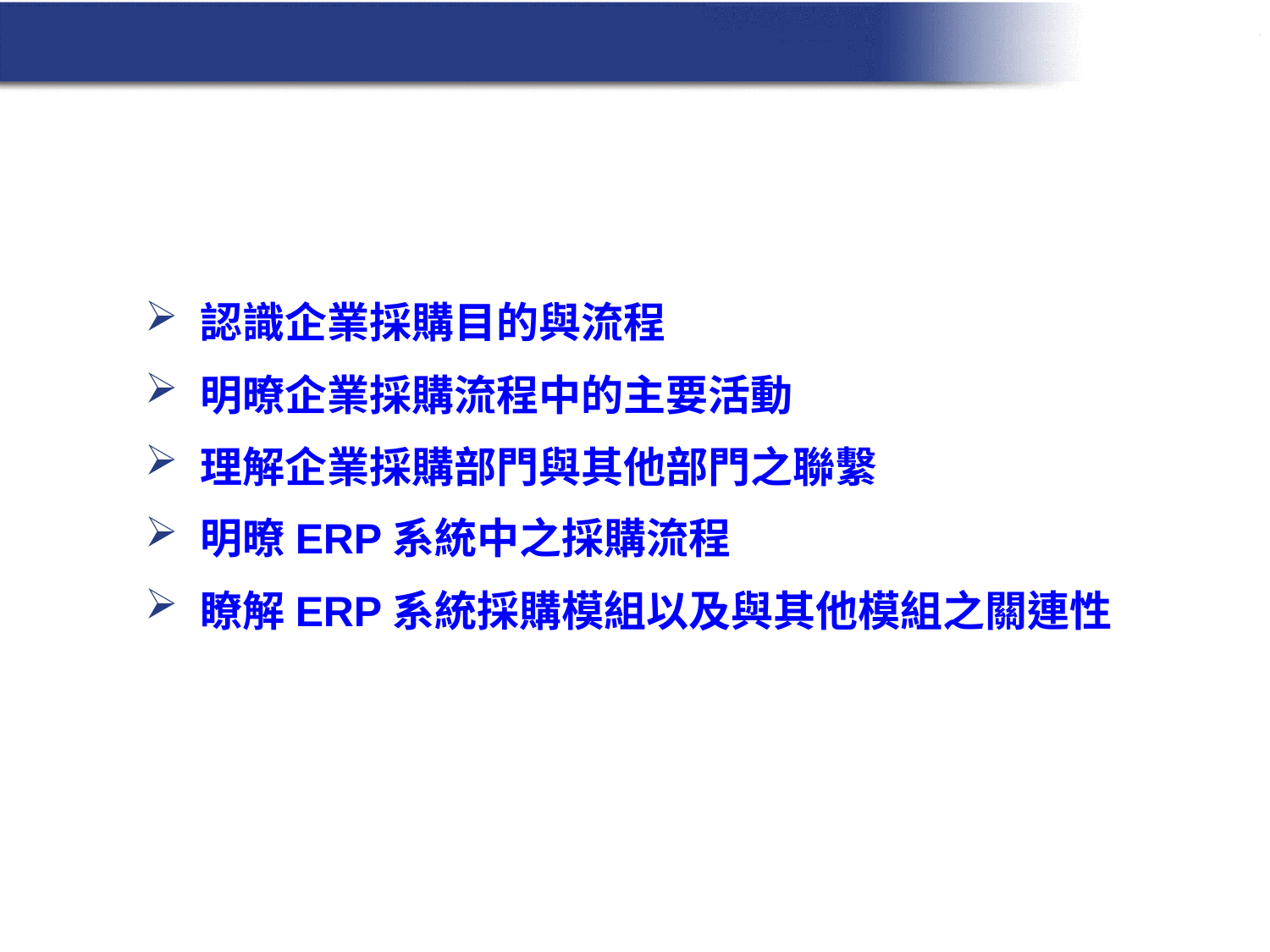

# 學習目標
認識企業採購目的與流程
明暸企業採購流程中的主要活動
理解企業採購部門與其他部門之聯繫
明暸ERP系統中之採購流程
瞭解ERP系統採購模組以及與其他模組之關連性